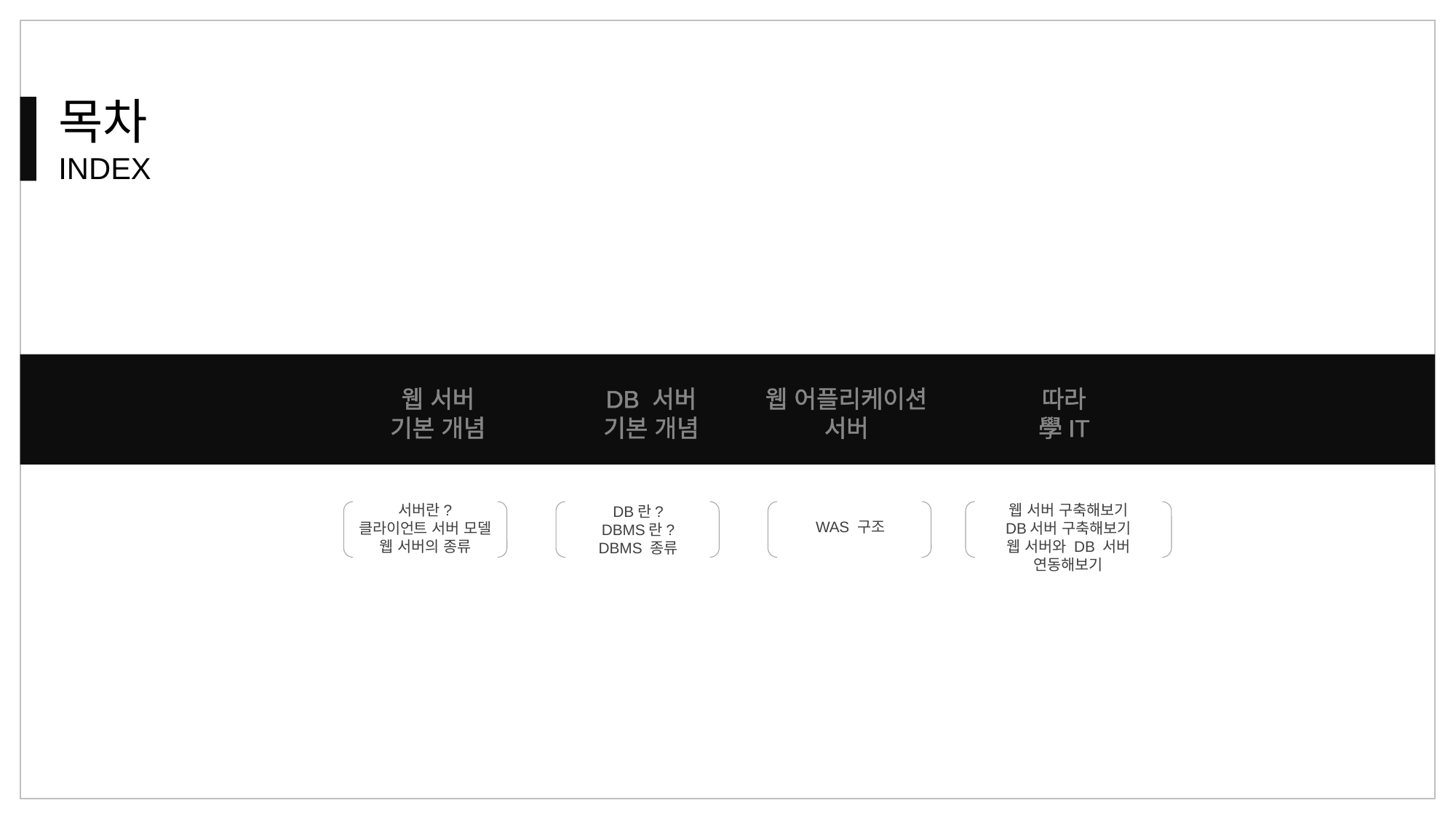

목차
INDEX

웹 서버
기본 개념
DB 서버
기본 개념
웹 어플리케이션
서버
따라
學IT
웹 서버 구축해보기
DB서버 구축해보기
웹 서버와 DB 서버 연동해보기

서버란?
클라이언트 서버 모델
웹 서버의 종류

DB란?
DBMS란?
DBMS 종류

WAS 구조